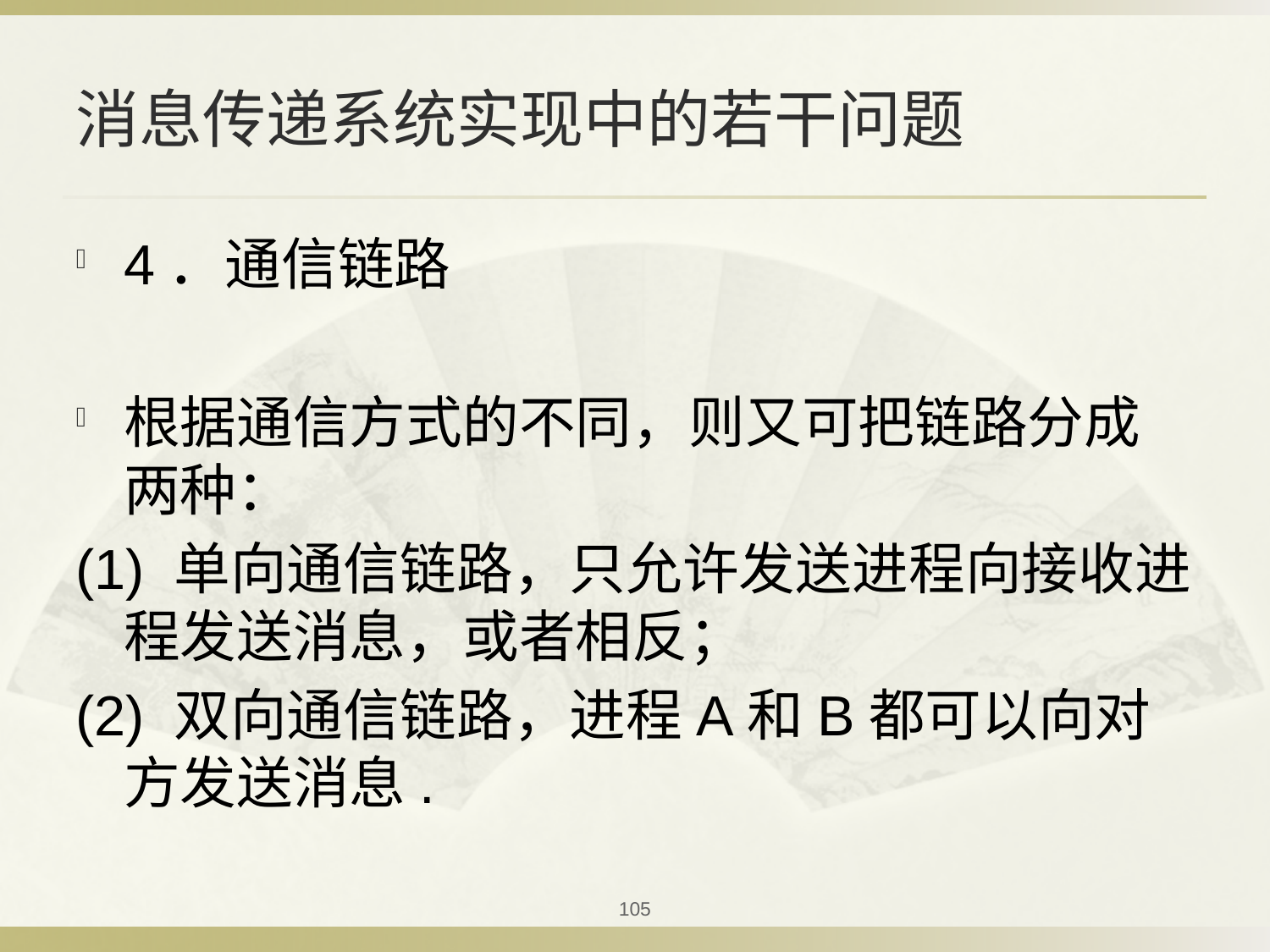

# 消息传递系统实现中的若干问题
4．通信链路

根据通信方式的不同，则又可把链路分成两种：
(1) 单向通信链路，只允许发送进程向接收进程发送消息，或者相反；
(2) 双向通信链路，进程A和B都可以向对方发送消息.

105